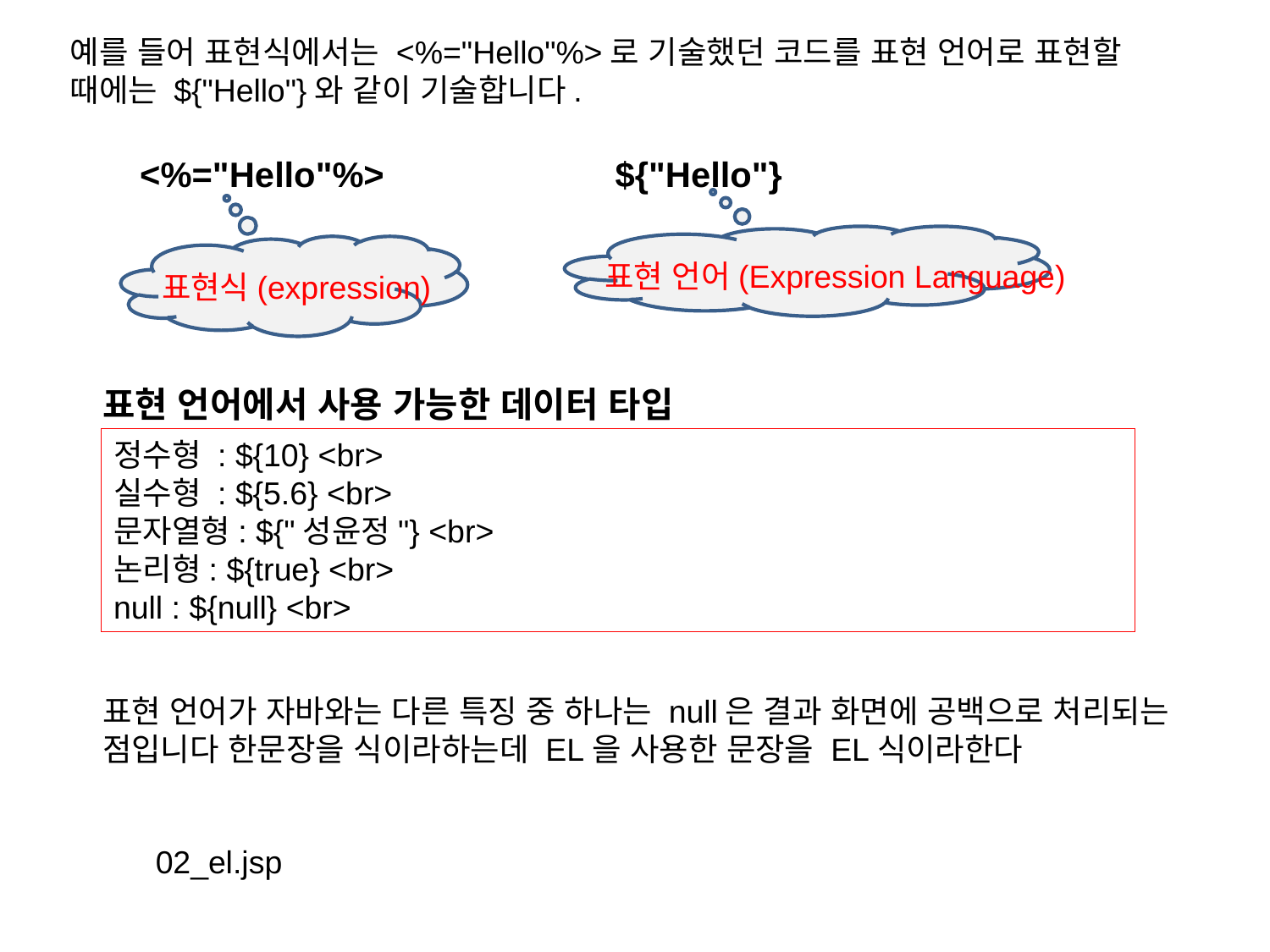

예를 들어 표현식에서는 <%="Hello"%>로 기술했던 코드를 표현 언어로 표현할 때에는 ${"Hello"}와 같이 기술합니다.
<%="Hello"%>
${"Hello"}

표현 언어(Expression Language)

표현식(expression)
표현 언어에서 사용 가능한 데이터 타입

표현 언어가 자바와는 다른 특징 중 하나는 null은 결과 화면에 공백으로 처리되는 점입니다 한문장을 식이라하는데 EL을 사용한 문장을 EL식이라한다

정수형 : ${10} <br>
실수형 : ${5.6} <br>
문자열형: ${"성윤정"} <br>
논리형: ${true} <br>
null : ${null} <br>
02_el.jsp